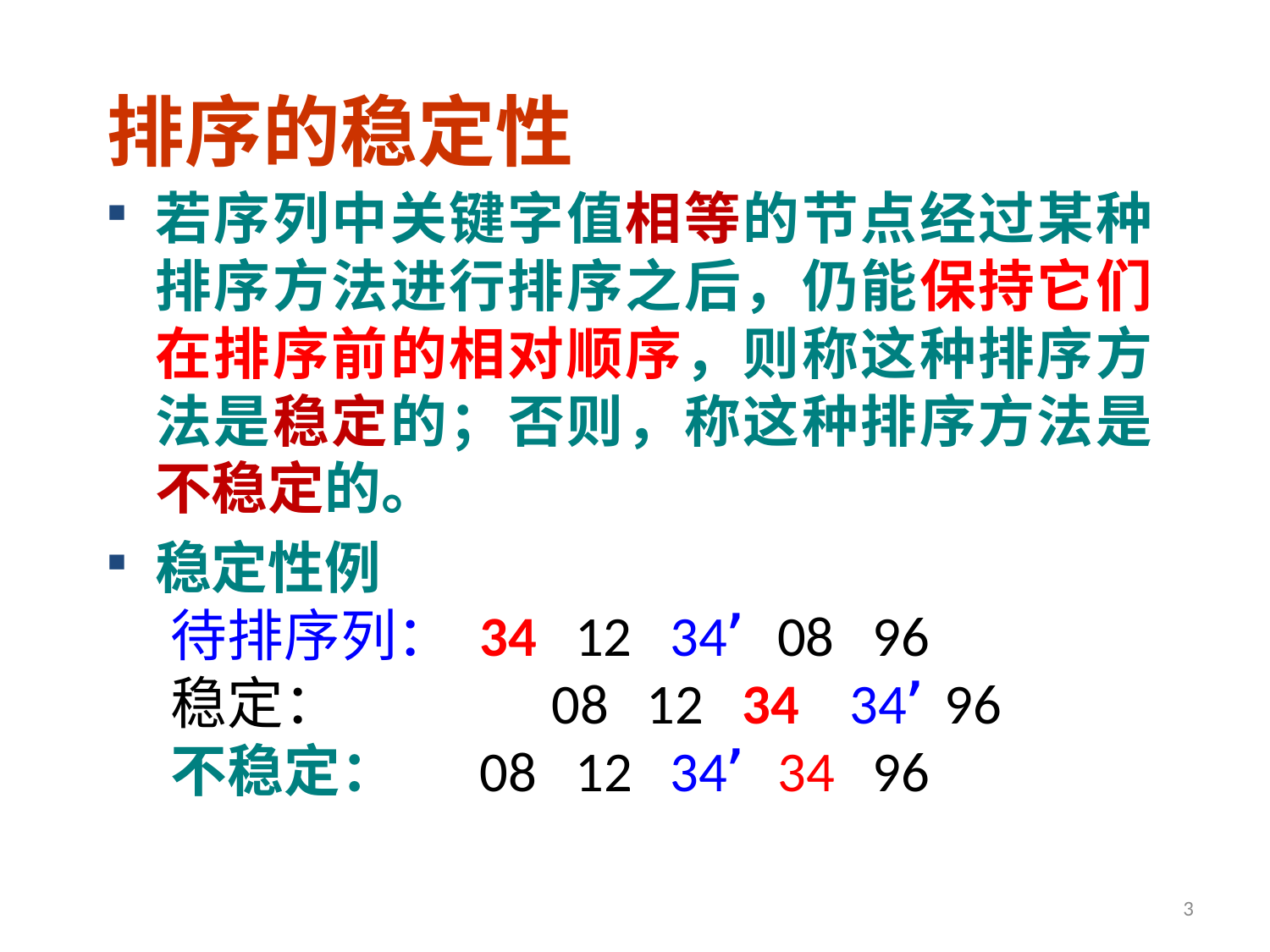

排序的稳定性
若序列中关键字值相等的节点经过某种排序方法进行排序之后，仍能保持它们在排序前的相对顺序，则称这种排序方法是稳定的；否则，称这种排序方法是不稳定的。
稳定性例
待排序列： 34   12   34’   08   96
稳定：	　　08   12   34    34’  96
不稳定：　 08   12   34’   34   96

3